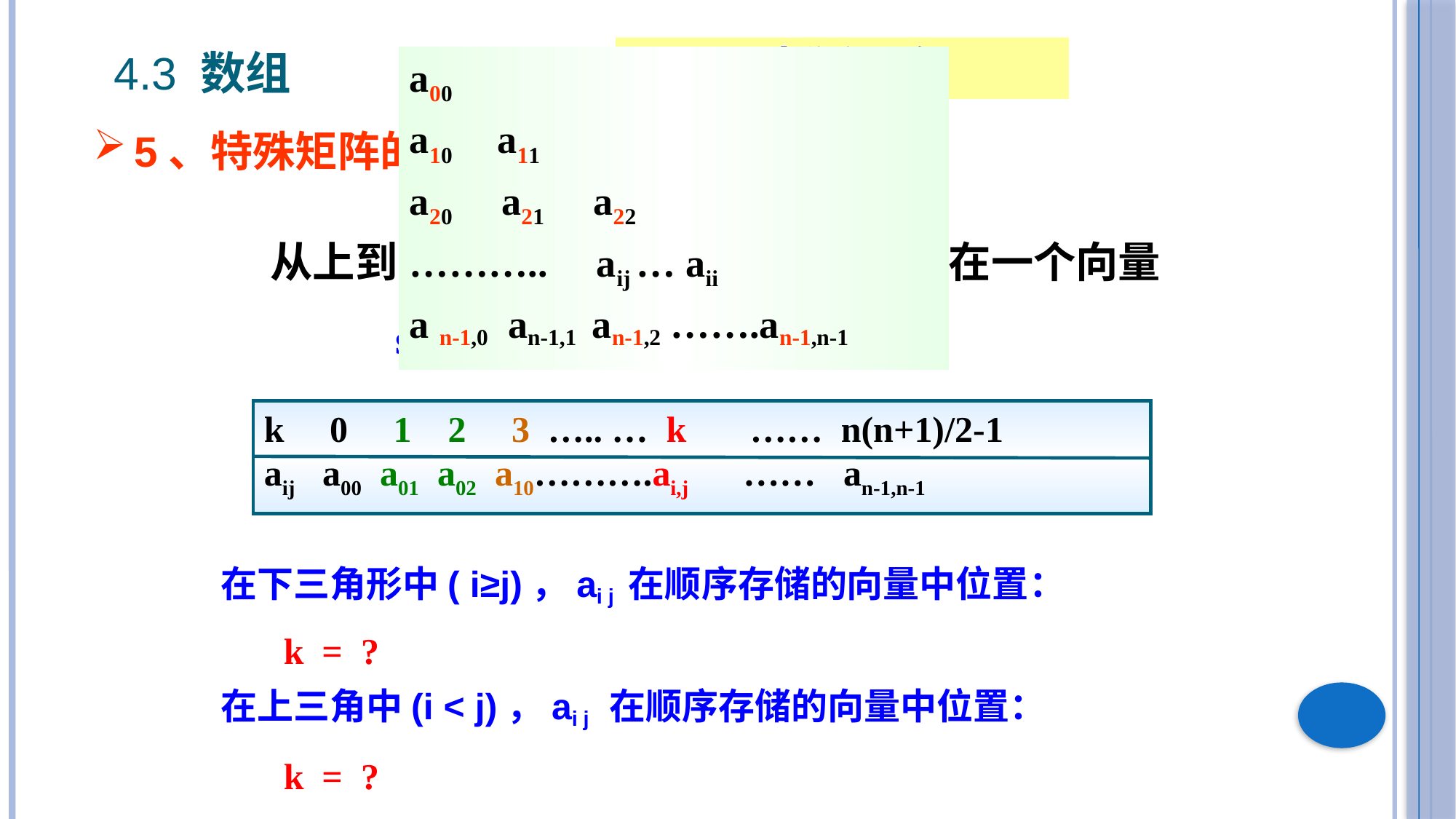

4.3 数组
对称矩阵
a00
a10     a11
a20     a21     a22
………..     aij … aii
a n-1,0  an-1,1  an-1,2 …….an-1,n-1
5、特殊矩阵的压缩存储
         从上到下、从左到右将这些元素存放在一个向量
                     sa[ 0.. n(n+1)/2-1 ]  中。
k     0     1    2     3  ….. …  k       ……  n(n+1)/2-1
aij   a00  a01  a02  a10……….ai,j      ……   an-1,n-1

在下三角形中( i≥j)，ai j 在顺序存储的向量中位置：
       k=i*(i+1)/2+j    0≤k<n(n+1)/2
k  =  ?
在上三角中(i < j)，ai j  在顺序存储的向量中位置：
      k=j*(j+1)/2+i          0≤ k<n(n+1)/2
k  =  ?